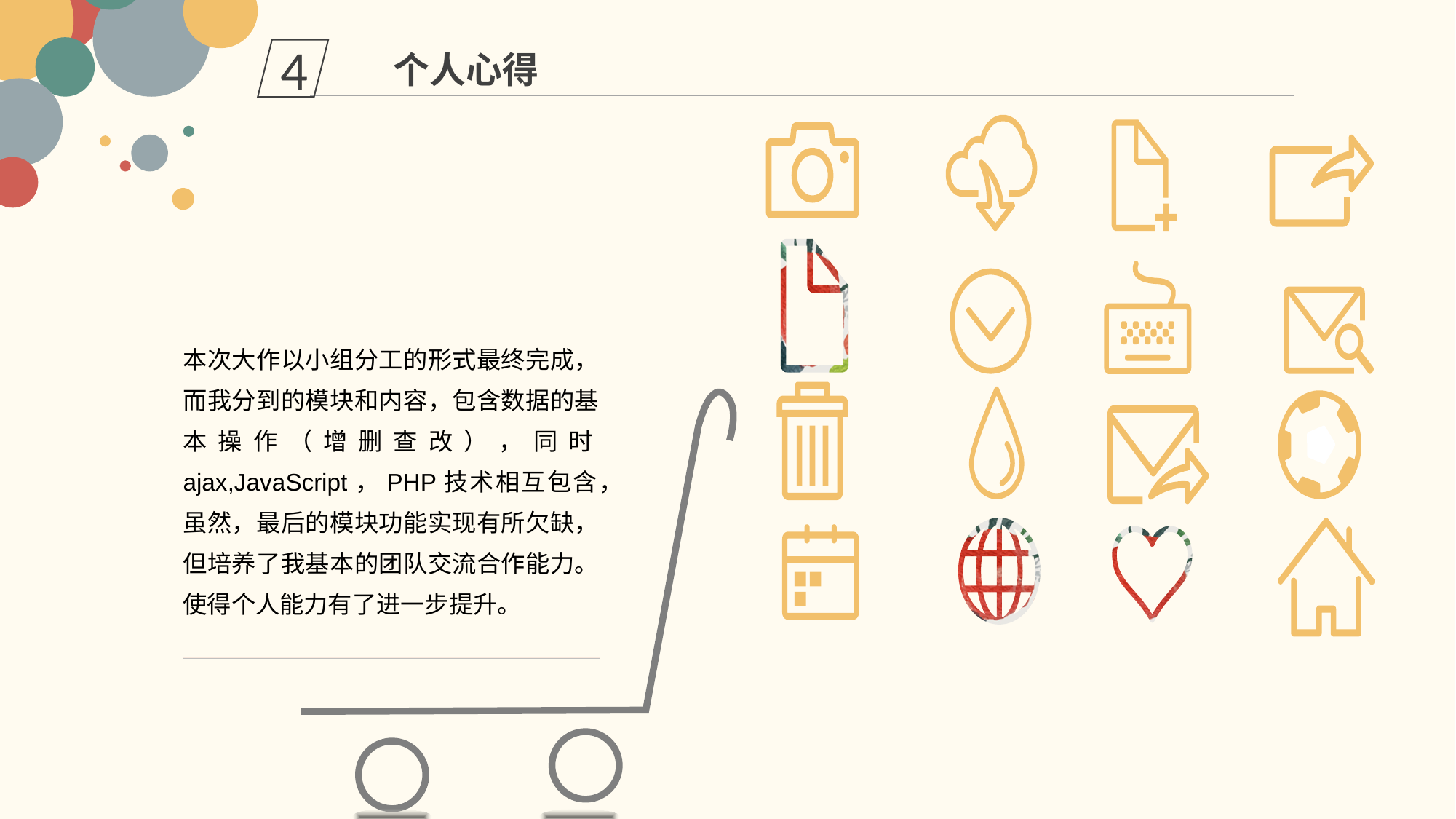

4
个人心得

本次大作以小组分工的形式最终完成，而我分到的模块和内容，包含数据的基本操作（增删查改），同时ajax,JavaScript，PHP技术相互包含，虽然，最后的模块功能实现有所欠缺，但培养了我基本的团队交流合作能力。使得个人能力有了进一步提升。